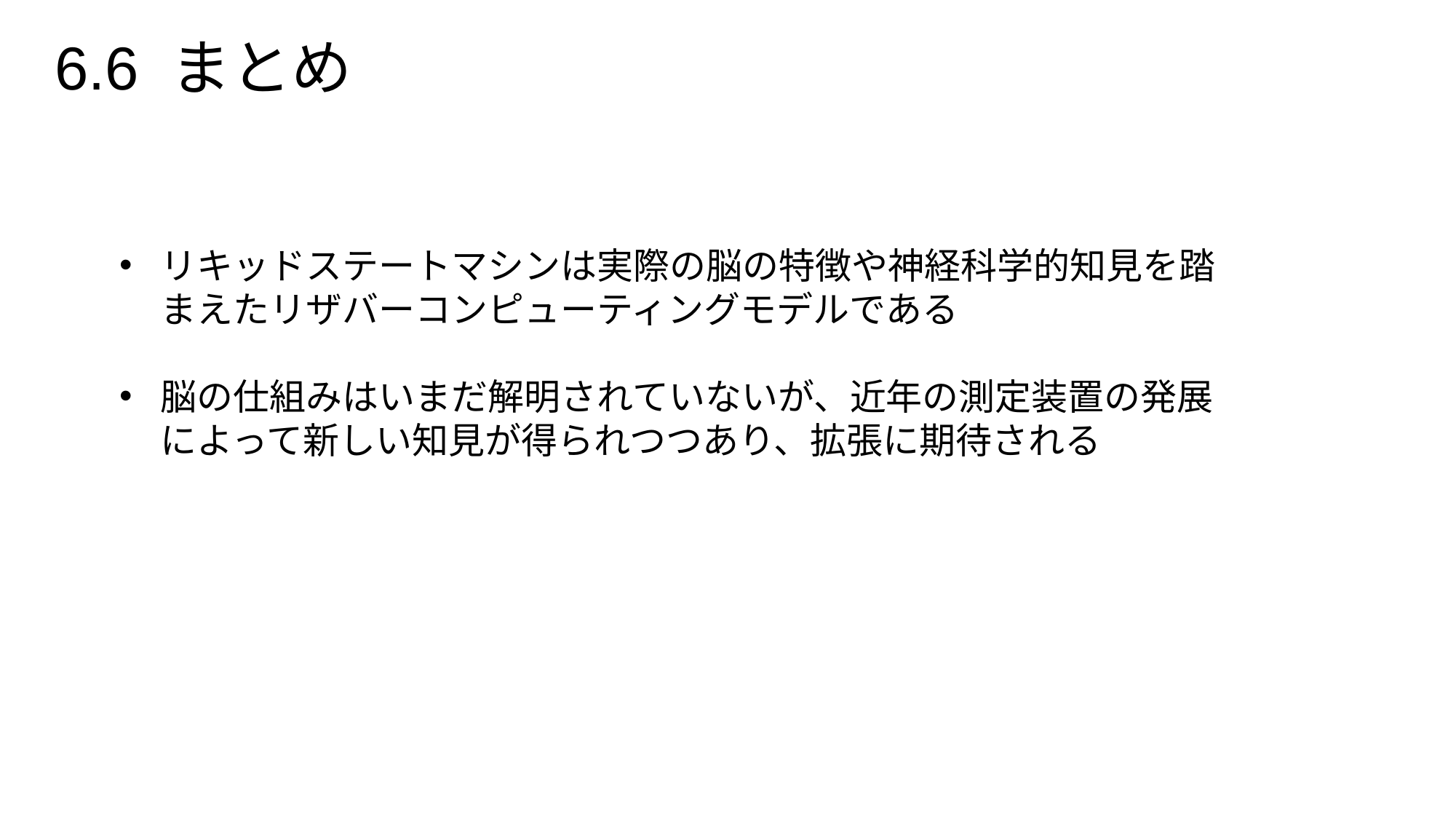

# 6.6 まとめ
リキッドステートマシンは実際の脳の特徴や神経科学的知見を踏まえたリザバーコンピューティングモデルである

脳の仕組みはいまだ解明されていないが、近年の測定装置の発展によって新しい知見が得られつつあり、拡張に期待される